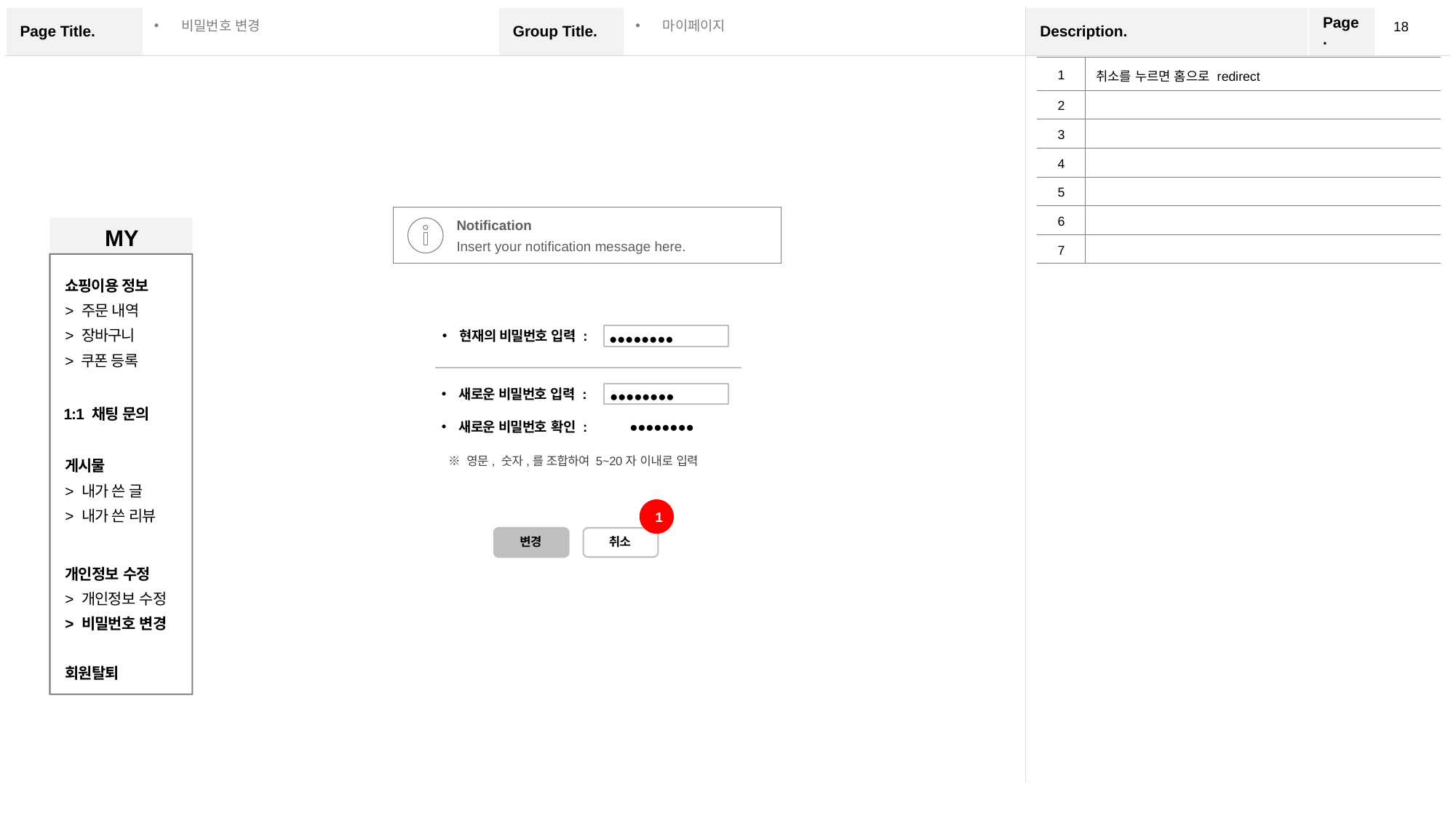

18
비밀번호 변경
마이페이지
| 1 | 취소를 누르면 홈으로 redirect |
| --- | --- |
| 2 |  |
| 3 |  |
| 4 |  |
| 5 |  |
| 6 |  |
| 7 |  |
Notification
Insert your notification message here.

MY

쇼핑이용 정보
> 주문 내역
> 장바구니
> 쿠폰 등록
●●●●●●●●
현재의 비밀번호 입력 :

●●●●●●●●
새로운 비밀번호 입력 :
새로운 비밀번호 확인 :	●●●●●●●●
1:1 채팅 문의
게시물
> 내가 쓴 글
> 내가 쓴 리뷰
※ 영문, 숫자,를 조합하여 5~20자 이내로 입력
1

변경
취소
개인정보 수정
> 개인정보 수정
> 비밀번호 변경
회원탈퇴